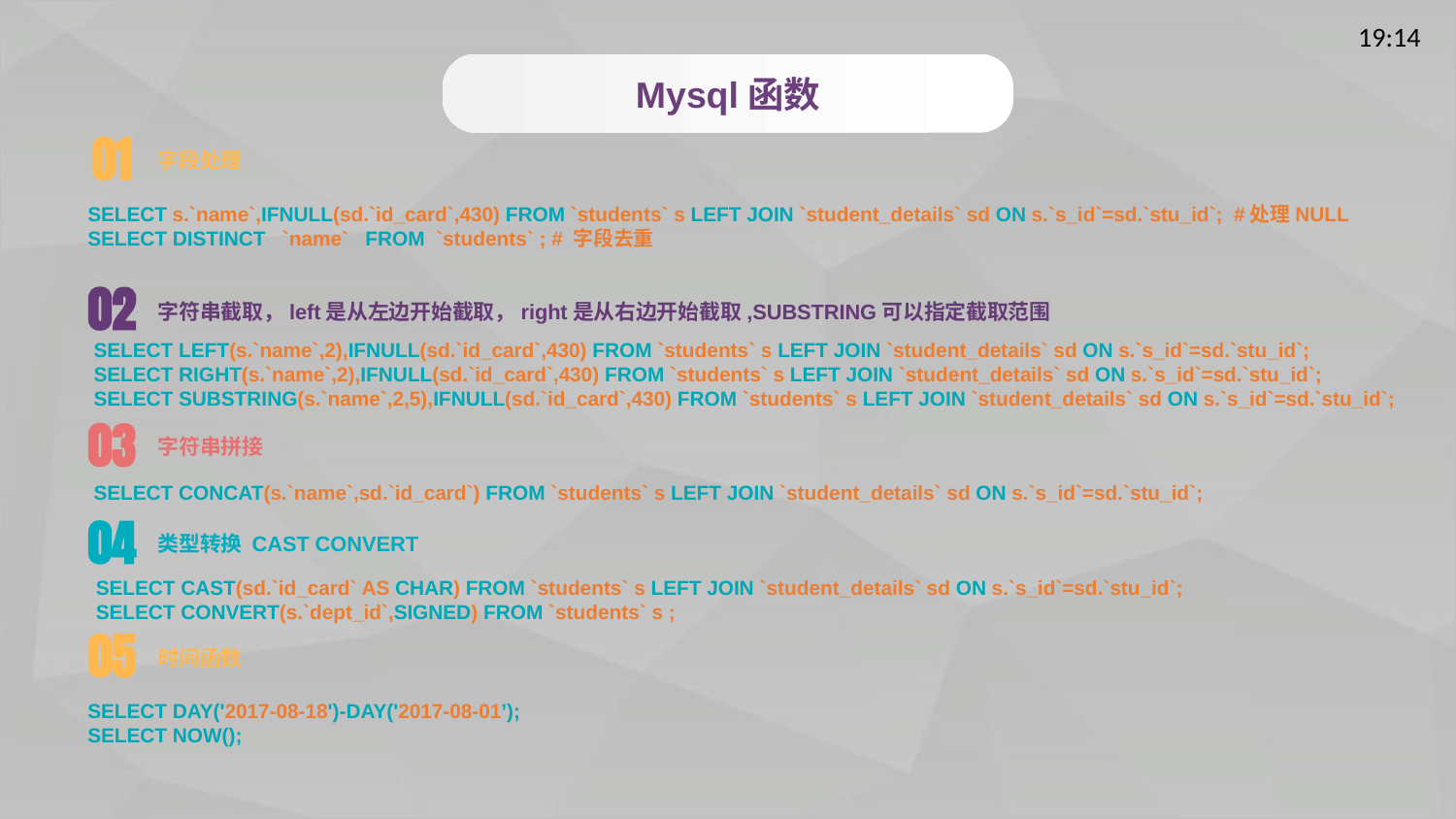

Mysql函数
01
字段处理
SELECT s.`name`,IFNULL(sd.`id_card`,430) FROM `students` s LEFT JOIN `student_details` sd ON s.`s_id`=sd.`stu_id`;  #处理NULL
SELECT DISTINCT   `name`   FROM  `students` ; # 字段去重
02
字符串截取，left是从左边开始截取，right是从右边开始截取,SUBSTRING可以指定截取范围
SELECT LEFT(s.`name`,2),IFNULL(sd.`id_card`,430) FROM `students` s LEFT JOIN `student_details` sd ON s.`s_id`=sd.`stu_id`;
SELECT RIGHT(s.`name`,2),IFNULL(sd.`id_card`,430) FROM `students` s LEFT JOIN `student_details` sd ON s.`s_id`=sd.`stu_id`;
SELECT SUBSTRING(s.`name`,2,5),IFNULL(sd.`id_card`,430) FROM `students` s LEFT JOIN `student_details` sd ON s.`s_id`=sd.`stu_id`;
03
字符串拼接
SELECT CONCAT(s.`name`,sd.`id_card`) FROM `students` s LEFT JOIN `student_details` sd ON s.`s_id`=sd.`stu_id`;
04
类型转换 CAST CONVERT
SELECT CAST(sd.`id_card` AS CHAR) FROM `students` s LEFT JOIN `student_details` sd ON s.`s_id`=sd.`stu_id`;
SELECT CONVERT(s.`dept_id`,SIGNED) FROM `students` s ;
05
时间函数
SELECT DAY('2017-08-18')-DAY('2017-08-01’);
SELECT NOW();